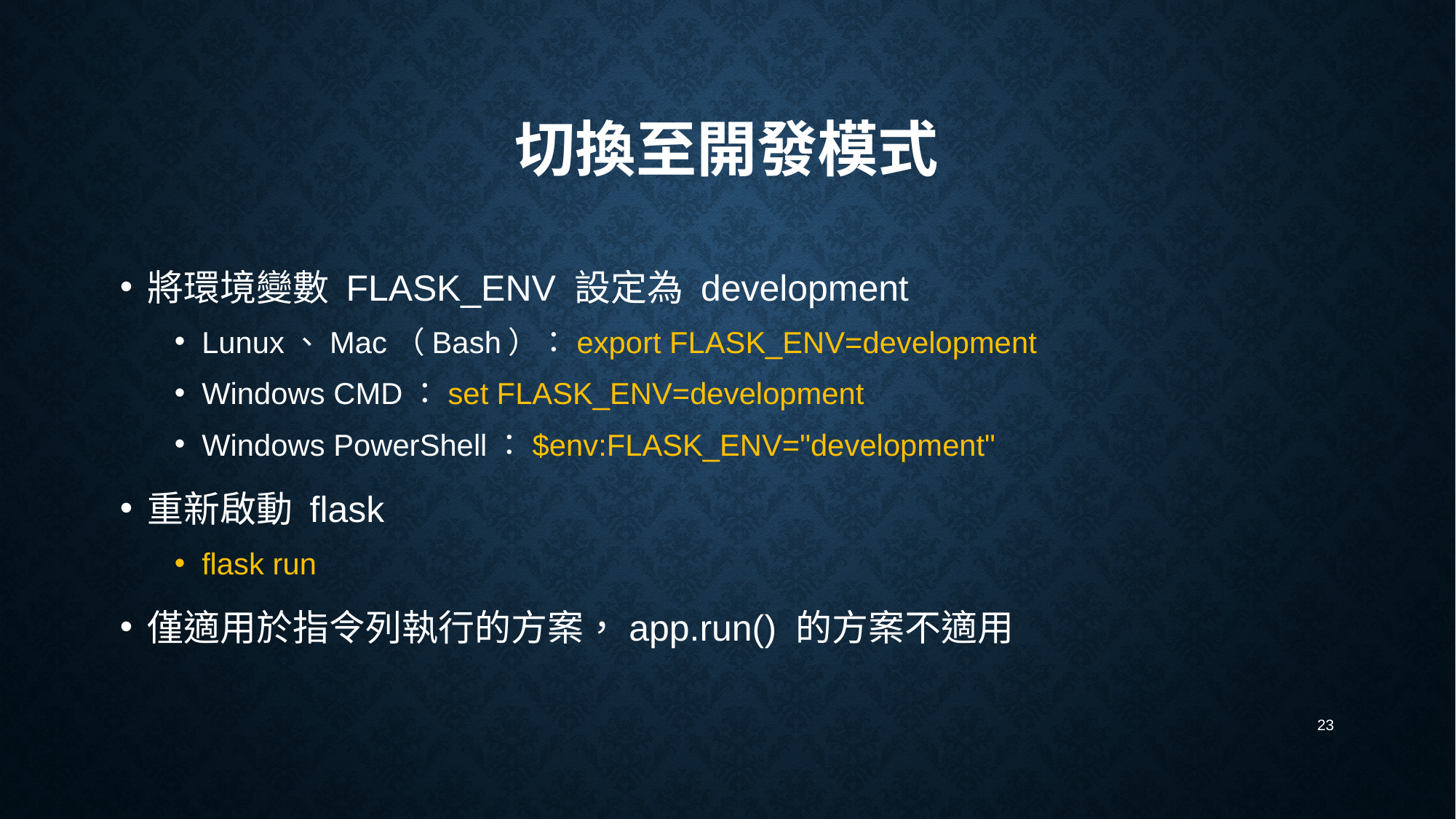

# 切換至開發模式
將環境變數 FLASK_ENV 設定為 development
Lunux、Mac（Bash）：export FLASK_ENV=development
Windows CMD：set FLASK_ENV=development
Windows PowerShell：$env:FLASK_ENV="development"
重新啟動 flask
flask run
僅適用於指令列執行的方案，app.run() 的方案不適用

23